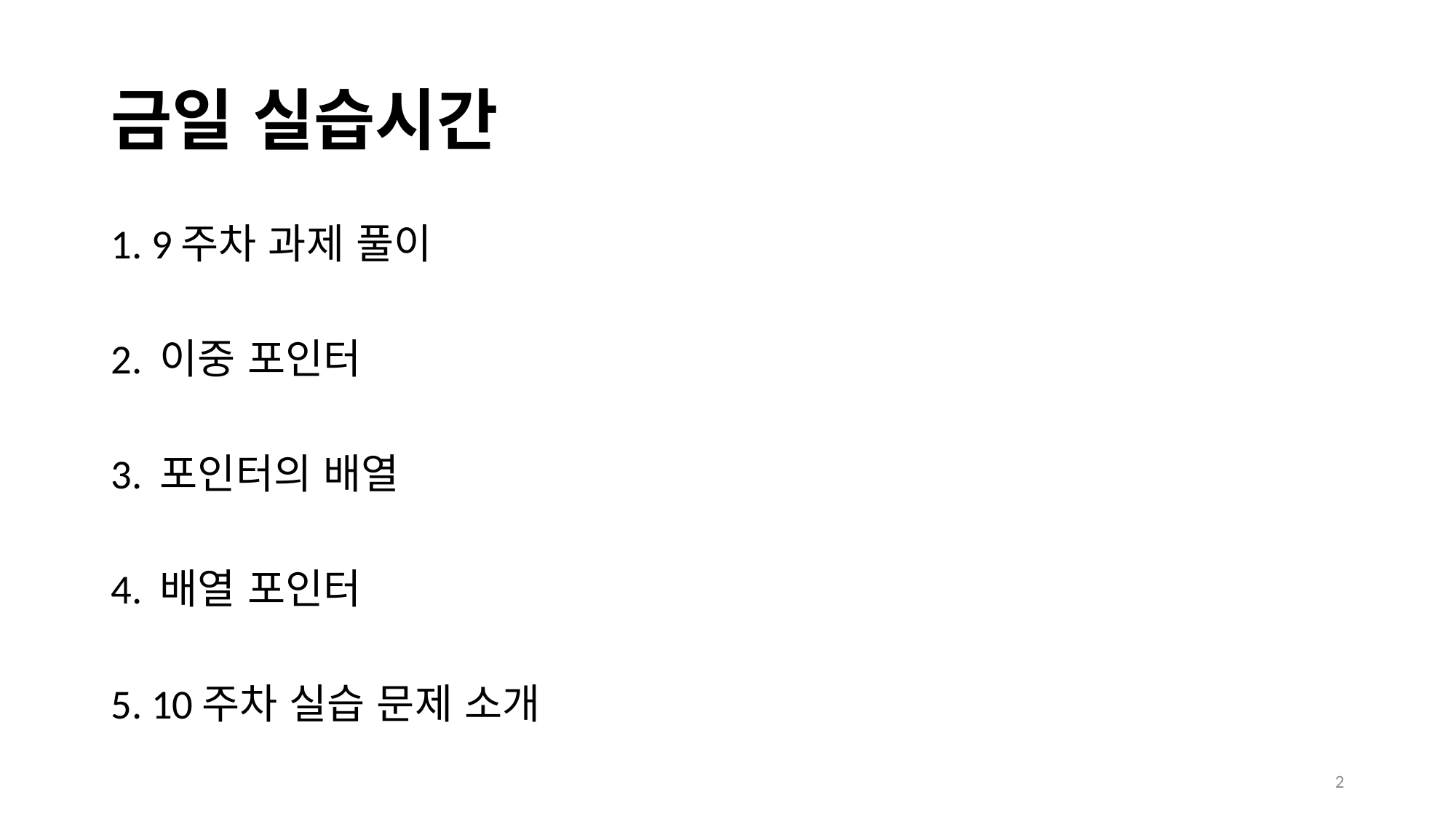

# 금일 실습시간
1. 9주차 과제 풀이

2. 이중 포인터

3. 포인터의 배열

4. 배열 포인터

5. 10주차 실습 문제 소개
2